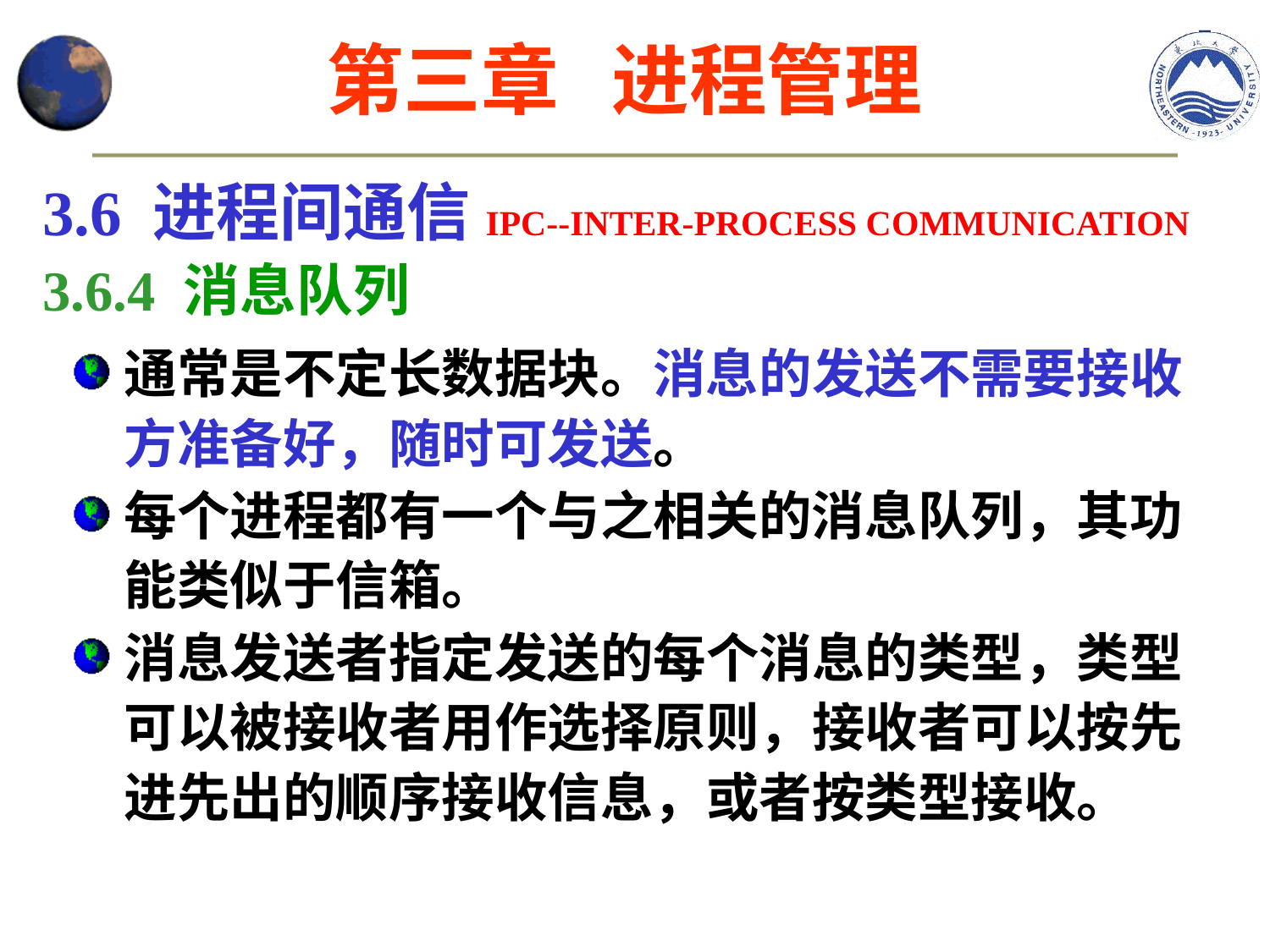

第三章   进程管理
3.6 进程间通信IPC--INTER-PROCESS COMMUNICATION
3.6.4 消息队列
通常是不定长数据块。消息的发送不需要接收方准备好，随时可发送。
每个进程都有一个与之相关的消息队列，其功能类似于信箱。
消息发送者指定发送的每个消息的类型，类型可以被接收者用作选择原则，接收者可以按先进先出的顺序接收信息，或者按类型接收。